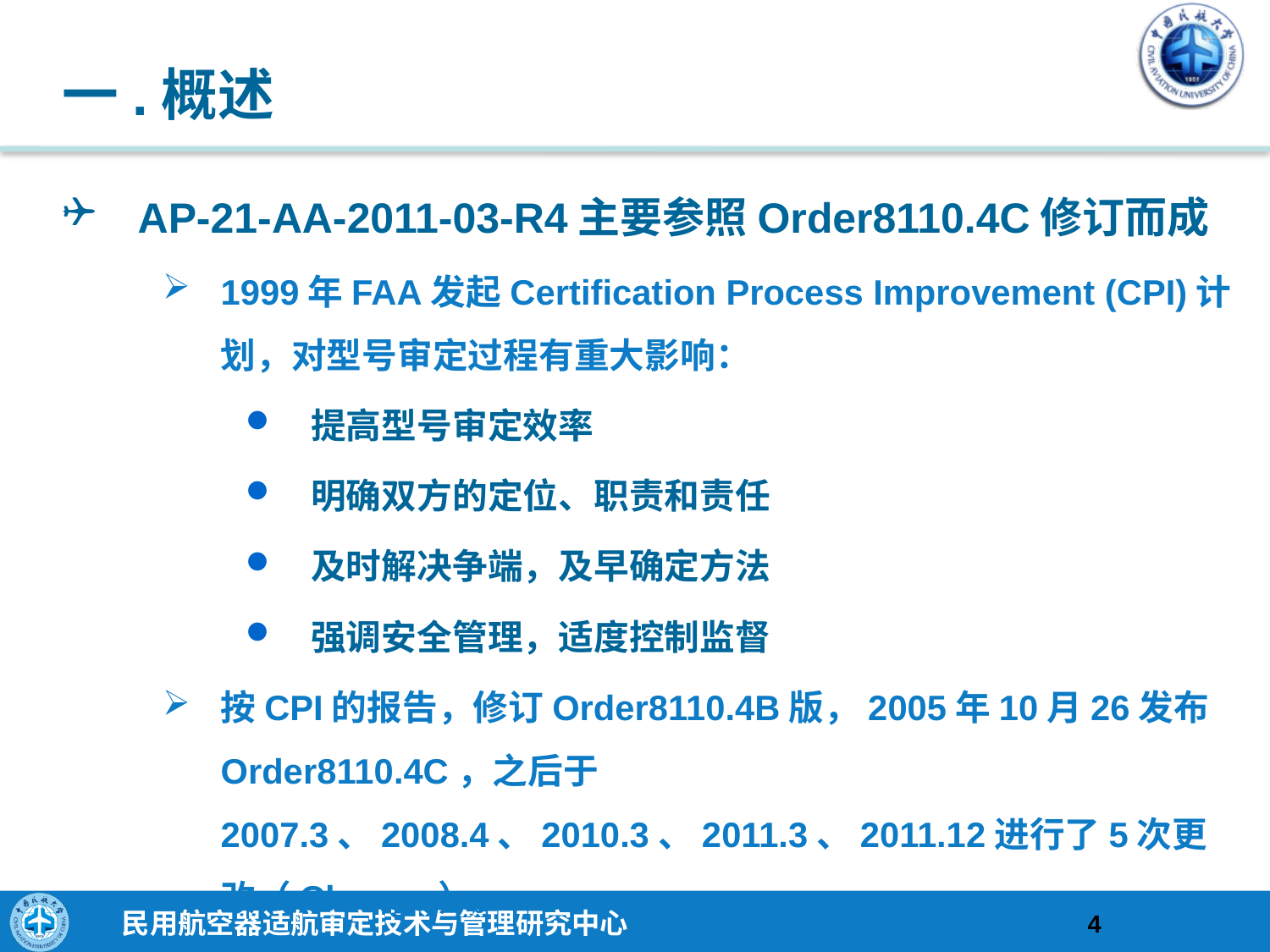

# 一.概述
AP-21-AA-2011-03-R4主要参照Order8110.4C修订而成
1999年FAA发起Certification Process Improvement (CPI)计划，对型号审定过程有重大影响：
提高型号审定效率
明确双方的定位、职责和责任
及时解决争端，及早确定方法
强调安全管理，适度控制监督
按CPI的报告，修订Order8110.4B版，2005年10月26发布Order8110.4C，之后于2007.3、2008.4、2010.3、2011.3、2011.12进行了5次更改（Change）。